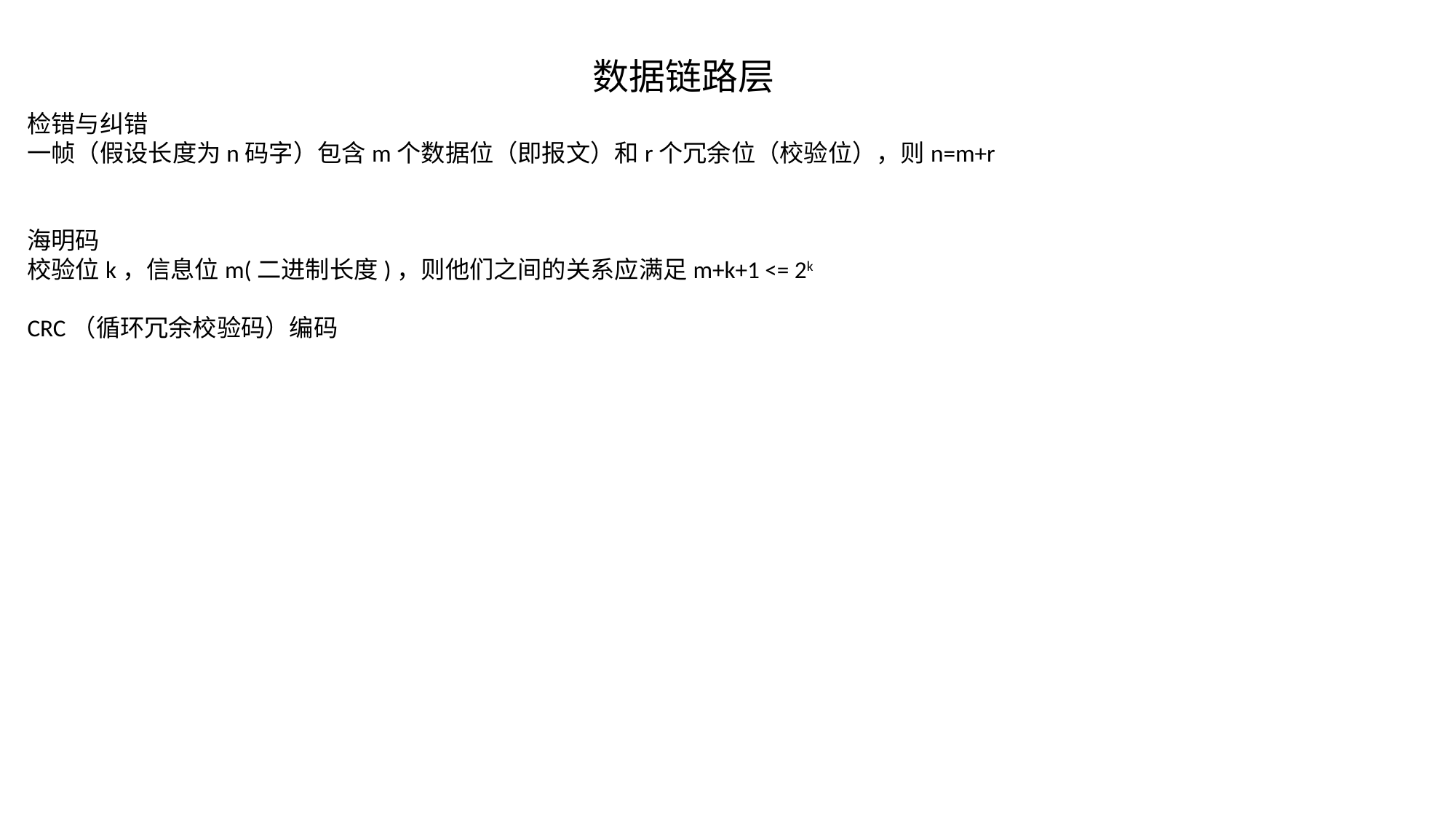

数据链路层
检错与纠错
一帧（假设长度为n码字）包含m个数据位（即报文）和r个冗余位（校验位），则n=m+r

海明码
校验位k，信息位m(二进制长度)，则他们之间的关系应满足m+k+1 <= 2k

CRC（循环冗余校验码）编码